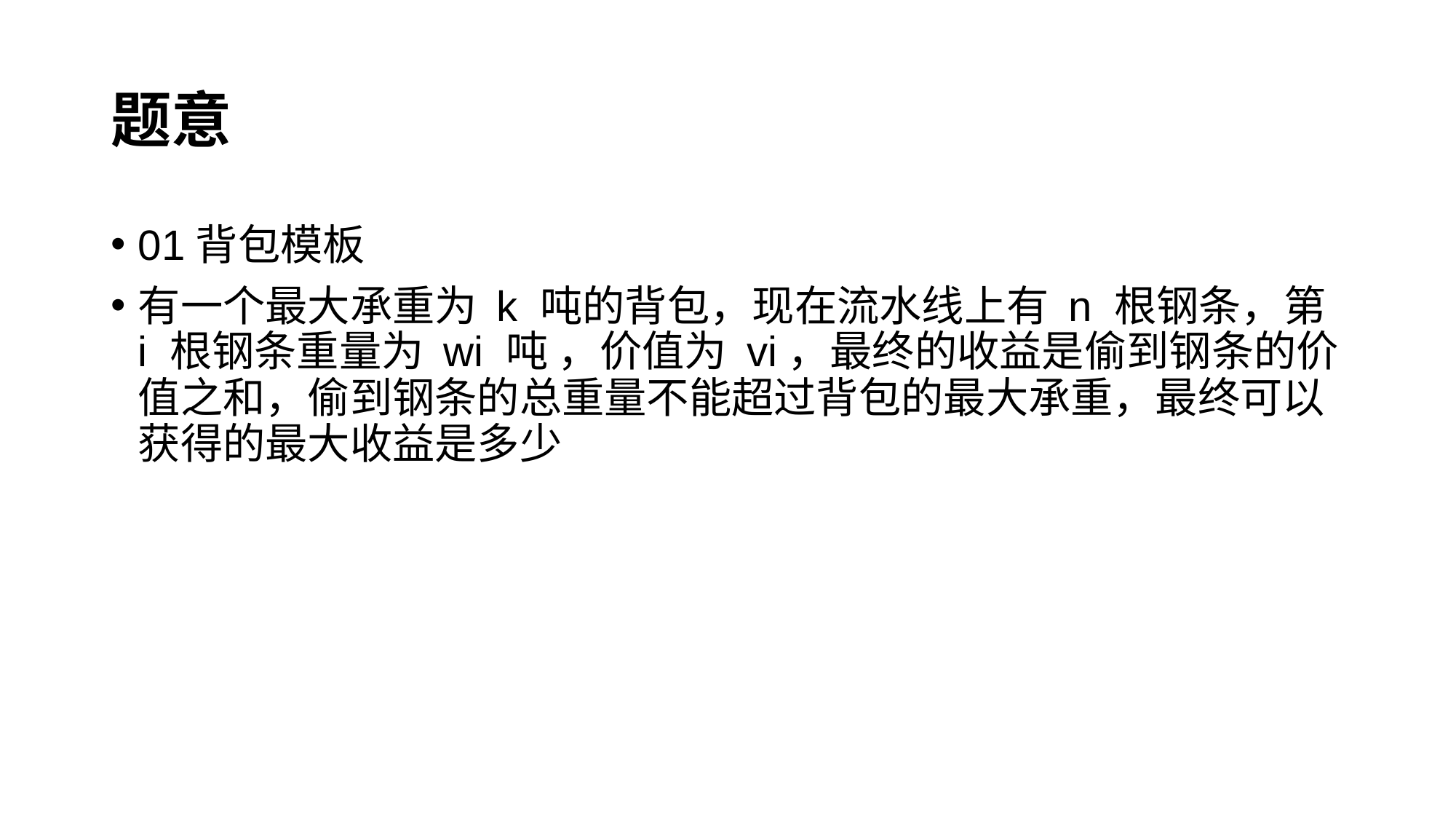

# 题意
01背包模板
有一个最大承重为 k 吨的背包，现在流水线上有 n 根钢条，第i 根钢条重量为 wi 吨 ，价值为 vi，最终的收益是偷到钢条的价值之和，偷到钢条的总重量不能超过背包的最大承重，最终可以获得的最大收益是多少